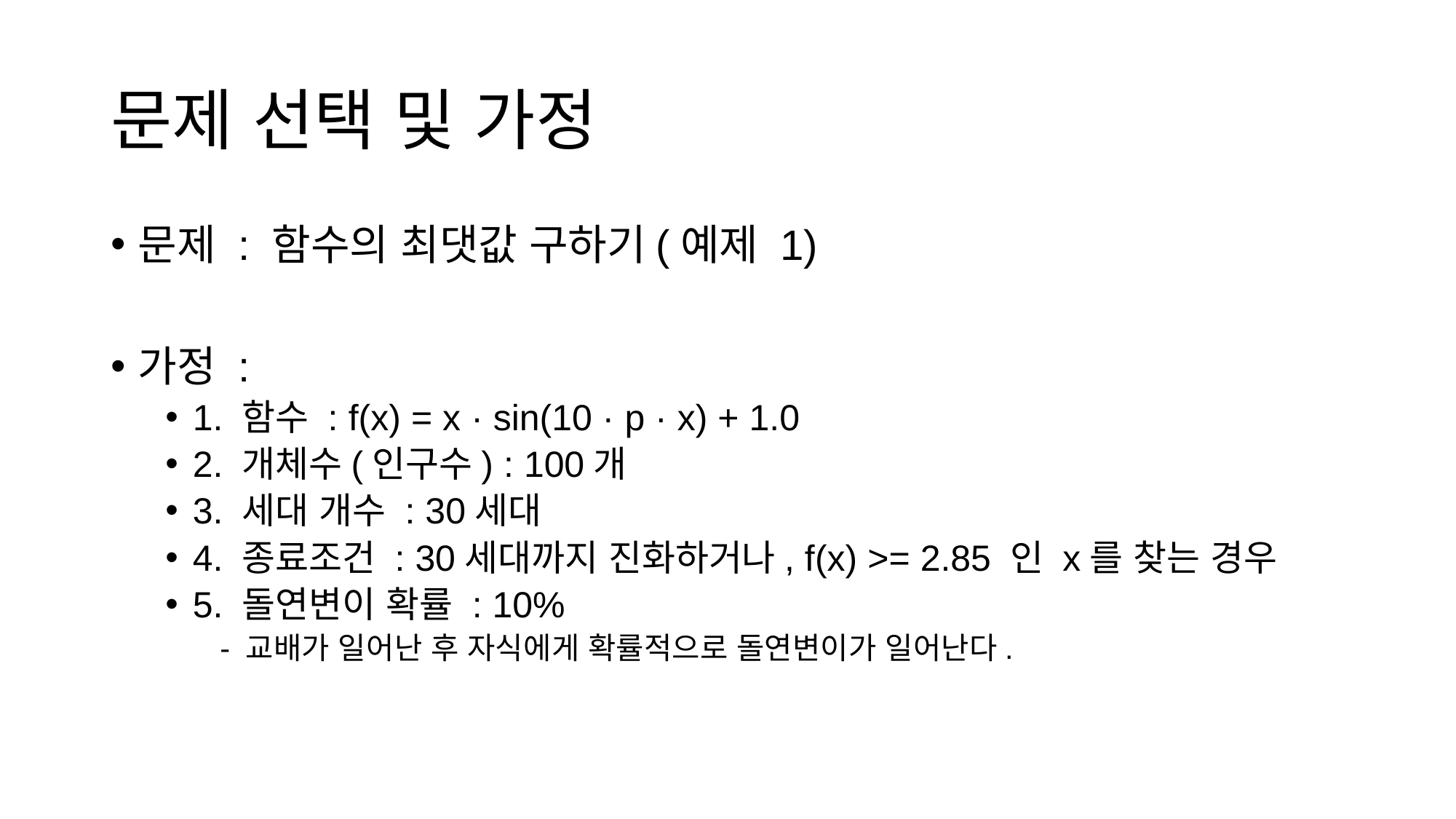

# 문제 선택 및 가정
문제 : 함수의 최댓값 구하기(예제 1)

가정 :
1. 함수 : f(x) = x · sin(10 · p · x) + 1.0
2. 개체수(인구수) : 100개
3. 세대 개수 : 30세대
4. 종료조건 : 30세대까지 진화하거나, f(x) >= 2.85 인 x를 찾는 경우
5. 돌연변이 확률 : 10%
- 교배가 일어난 후 자식에게 확률적으로 돌연변이가 일어난다.